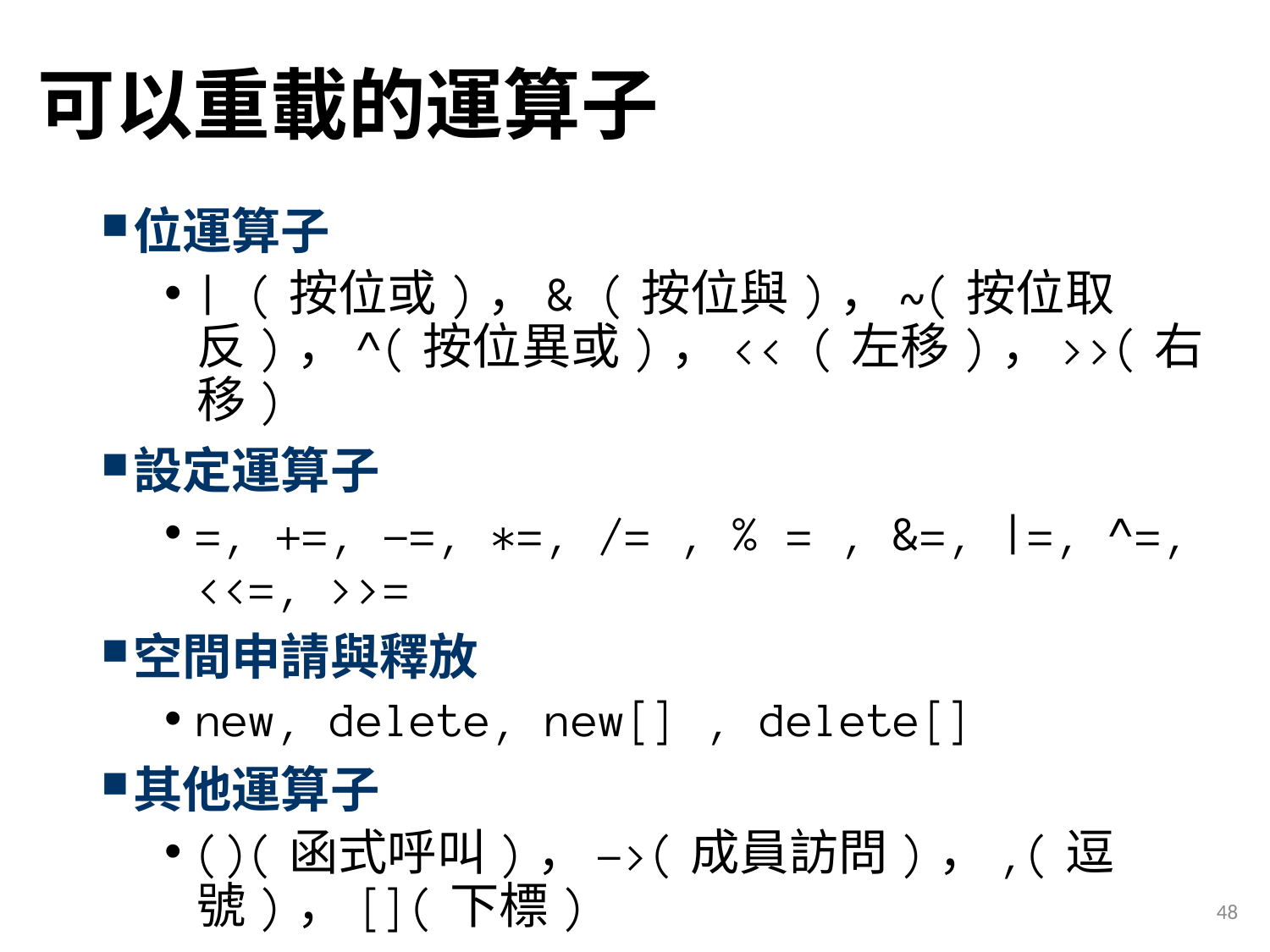

# 可以重載的運算子
位運算子
| (按位或)，& (按位與)，~(按位取反)，^(按位異或)，<< (左移)，>>(右移)
設定運算子
=, +=, -=, *=, /= , % = , &=, |=, ^=, <<=, >>=
空間申請與釋放
new, delete, new[] , delete[]
其他運算子
()(函式呼叫)，->(成員訪問)，,(逗號)，[](下標)
48